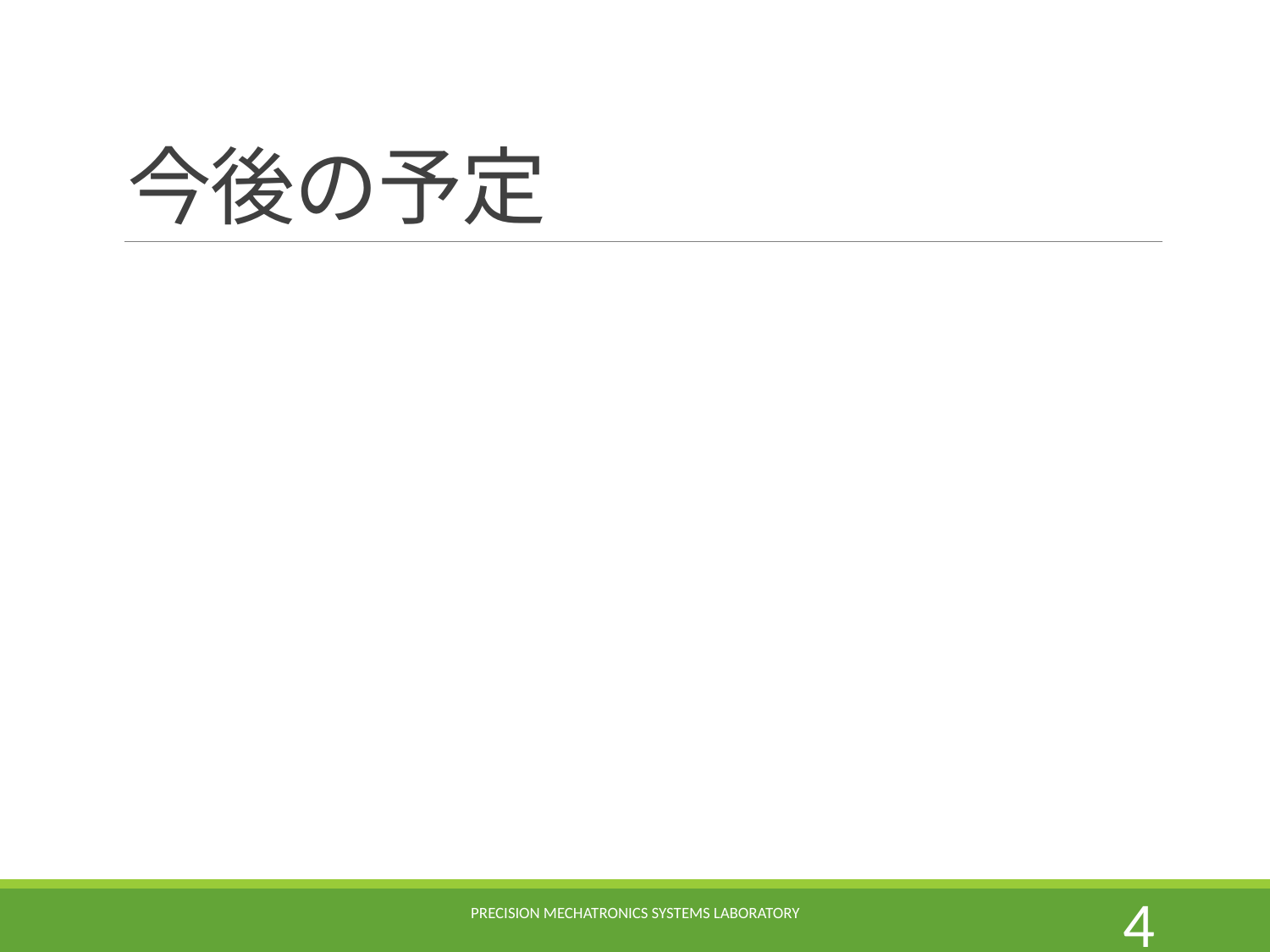

# 今後の予定

Precision Mechatronics Systems Laboratory

4